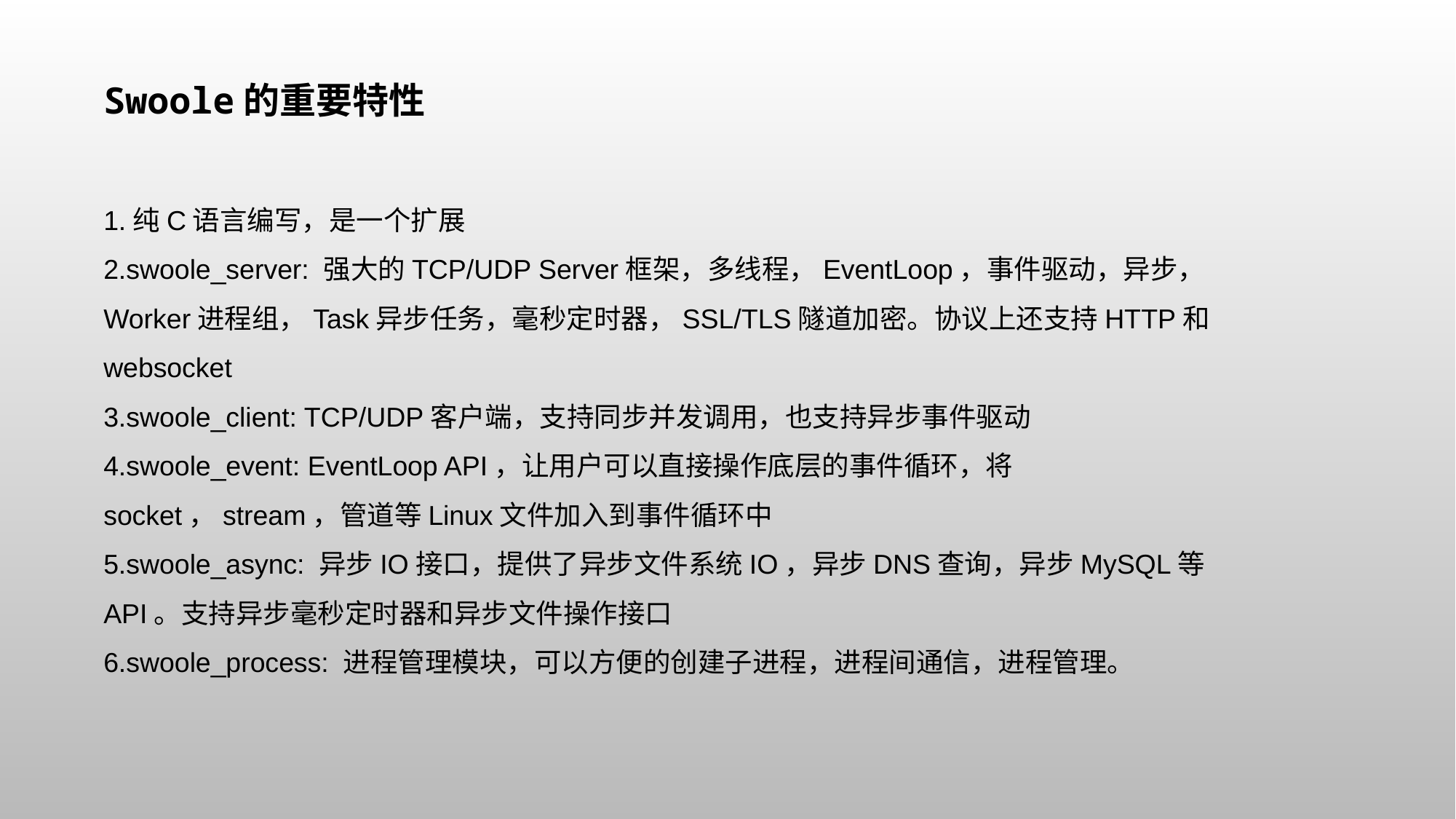

Swoole的重要特性

1.纯C语言编写，是一个扩展
2.swoole_server: 强大的TCP/UDP Server框架，多线程，EventLoop，事件驱动，异步，Worker进程组，Task异步任务，毫秒定时器，SSL/TLS隧道加密。协议上还支持HTTP和websocket
3.swoole_client: TCP/UDP客户端，支持同步并发调用，也支持异步事件驱动
4.swoole_event: EventLoop API，让用户可以直接操作底层的事件循环，将socket，stream，管道等Linux文件加入到事件循环中
5.swoole_async: 异步IO接口，提供了异步文件系统IO，异步DNS查询，异步MySQL等API。支持异步毫秒定时器和异步文件操作接口
6.swoole_process: 进程管理模块，可以方便的创建子进程，进程间通信，进程管理。